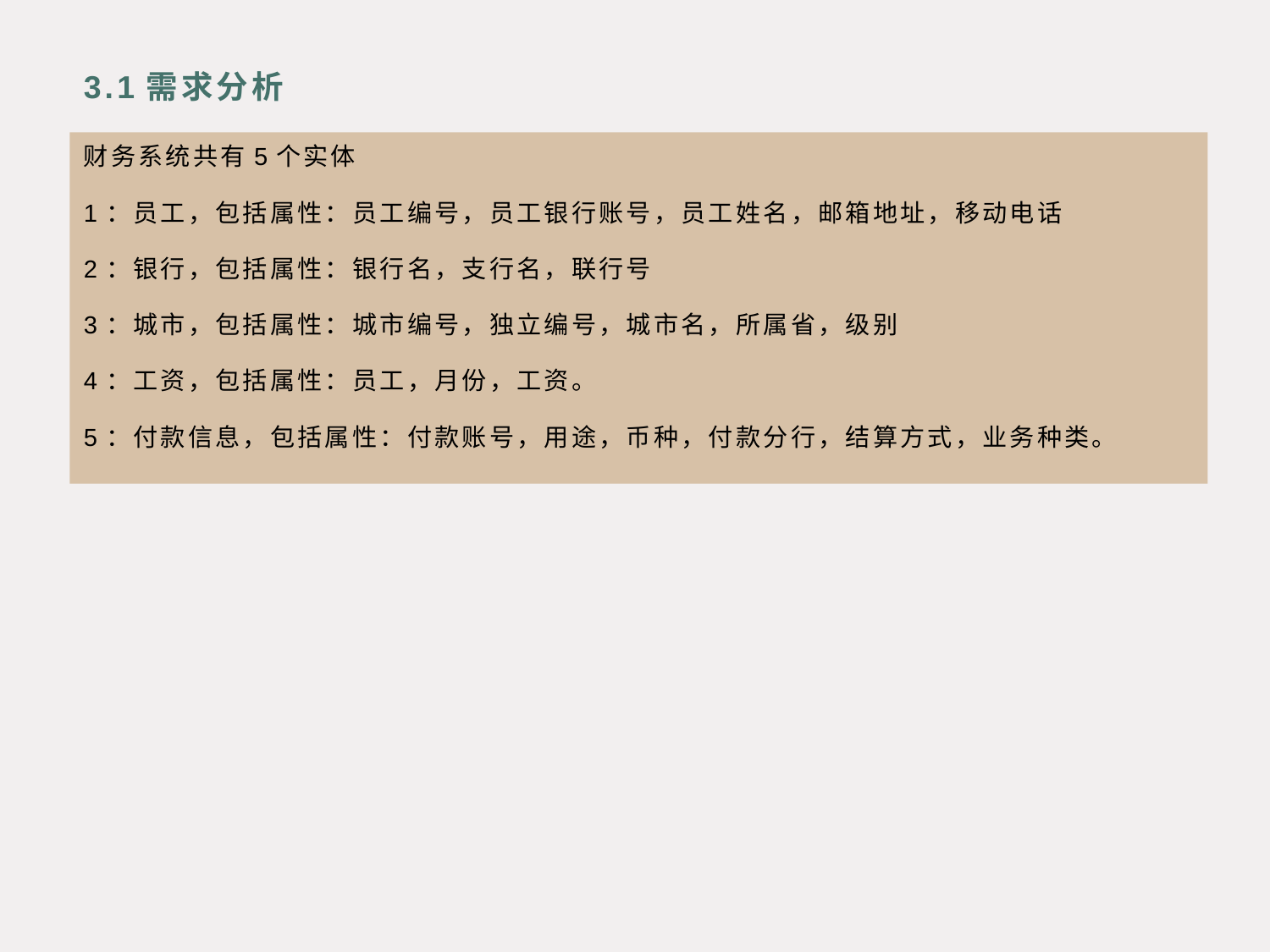

# 3.1需求分析
财务系统共有5个实体
1：员工，包括属性：员工编号，员工银行账号，员工姓名，邮箱地址，移动电话
2：银行，包括属性：银行名，支行名，联行号
3：城市，包括属性：城市编号，独立编号，城市名，所属省，级别
4：工资，包括属性：员工，月份，工资。
5：付款信息，包括属性：付款账号，用途，币种，付款分行，结算方式，业务种类。